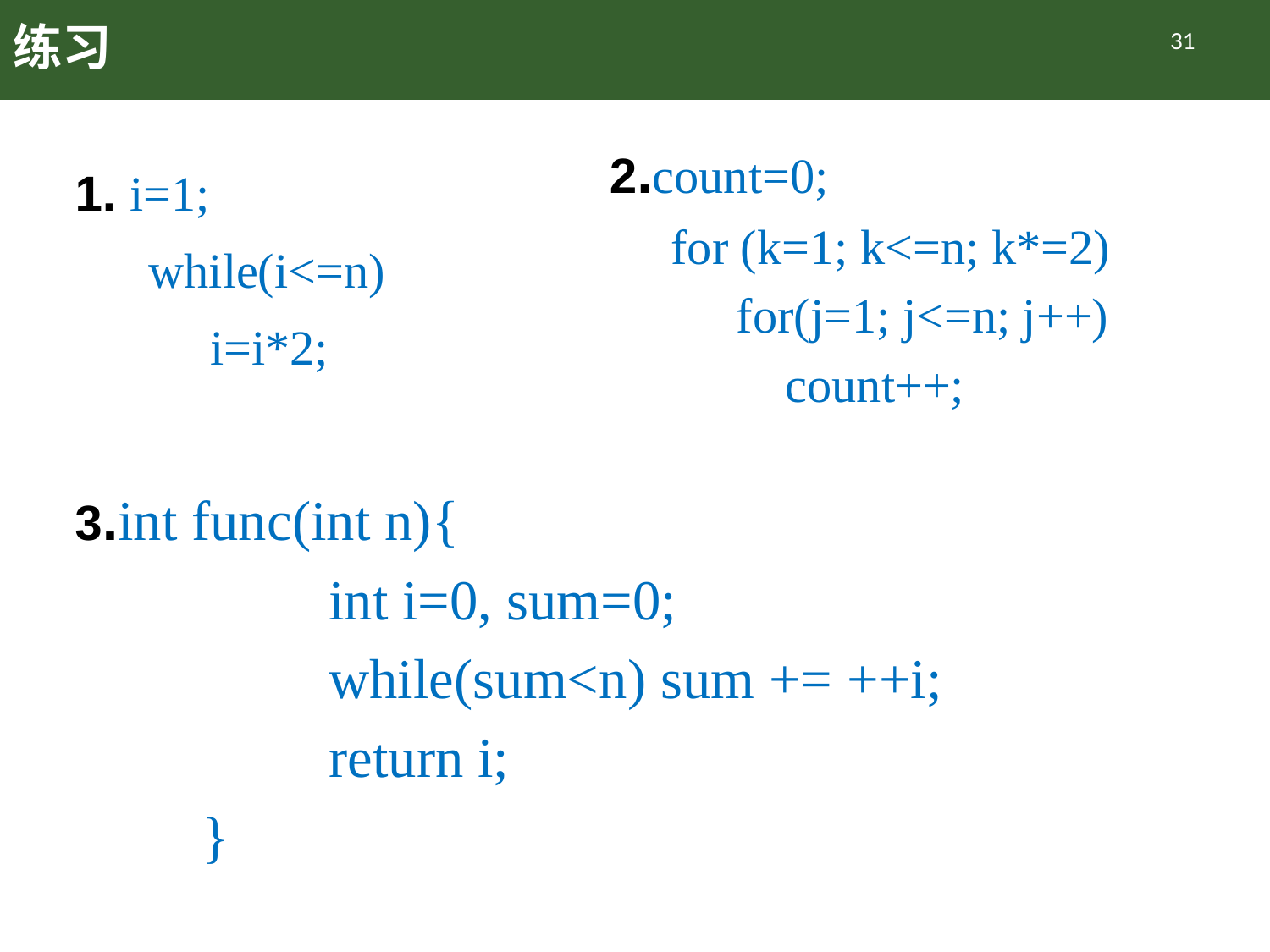

# 练习
31
2.count=0;
     for (k=1; k<=n; k*=2)
 	for(j=1; j<=n; j++)
	    count++;

1. i=1;
      while(i<=n)
           i=i*2;

3.int func(int n){
		int i=0, sum=0;
		while(sum<n) sum += ++i;
		return i;
	}